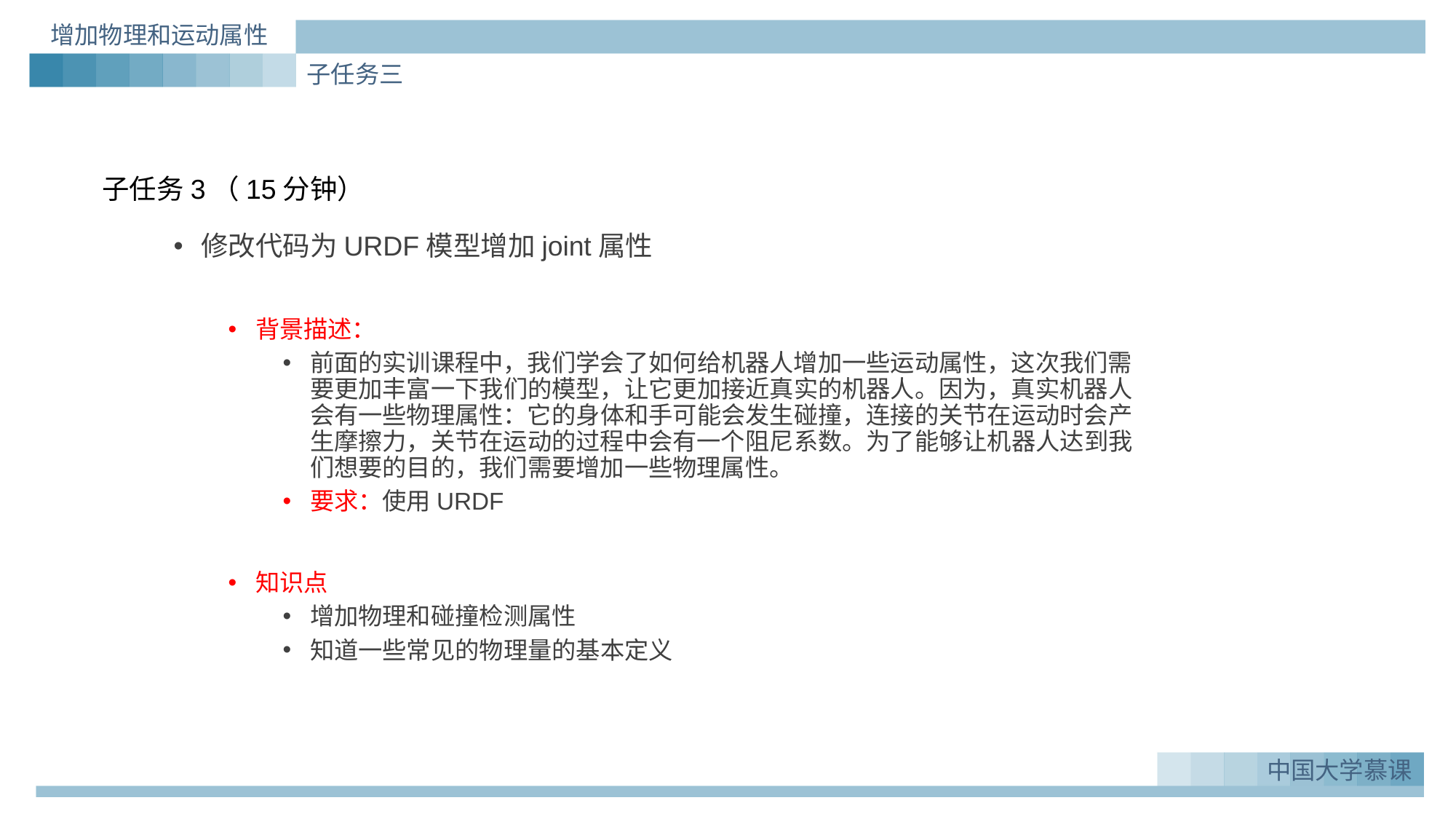

增加物理和运动属性
子任务三
# 子任务3（15分钟）
修改代码为URDF模型增加joint属性

背景描述：
前面的实训课程中，我们学会了如何给机器人增加一些运动属性，这次我们需要更加丰富一下我们的模型，让它更加接近真实的机器人。因为，真实机器人会有一些物理属性：它的身体和手可能会发生碰撞，连接的关节在运动时会产生摩擦力，关节在运动的过程中会有一个阻尼系数。为了能够让机器人达到我们想要的目的，我们需要增加一些物理属性。
要求：使用URDF

知识点
增加物理和碰撞检测属性
知道一些常见的物理量的基本定义

中国大学慕课